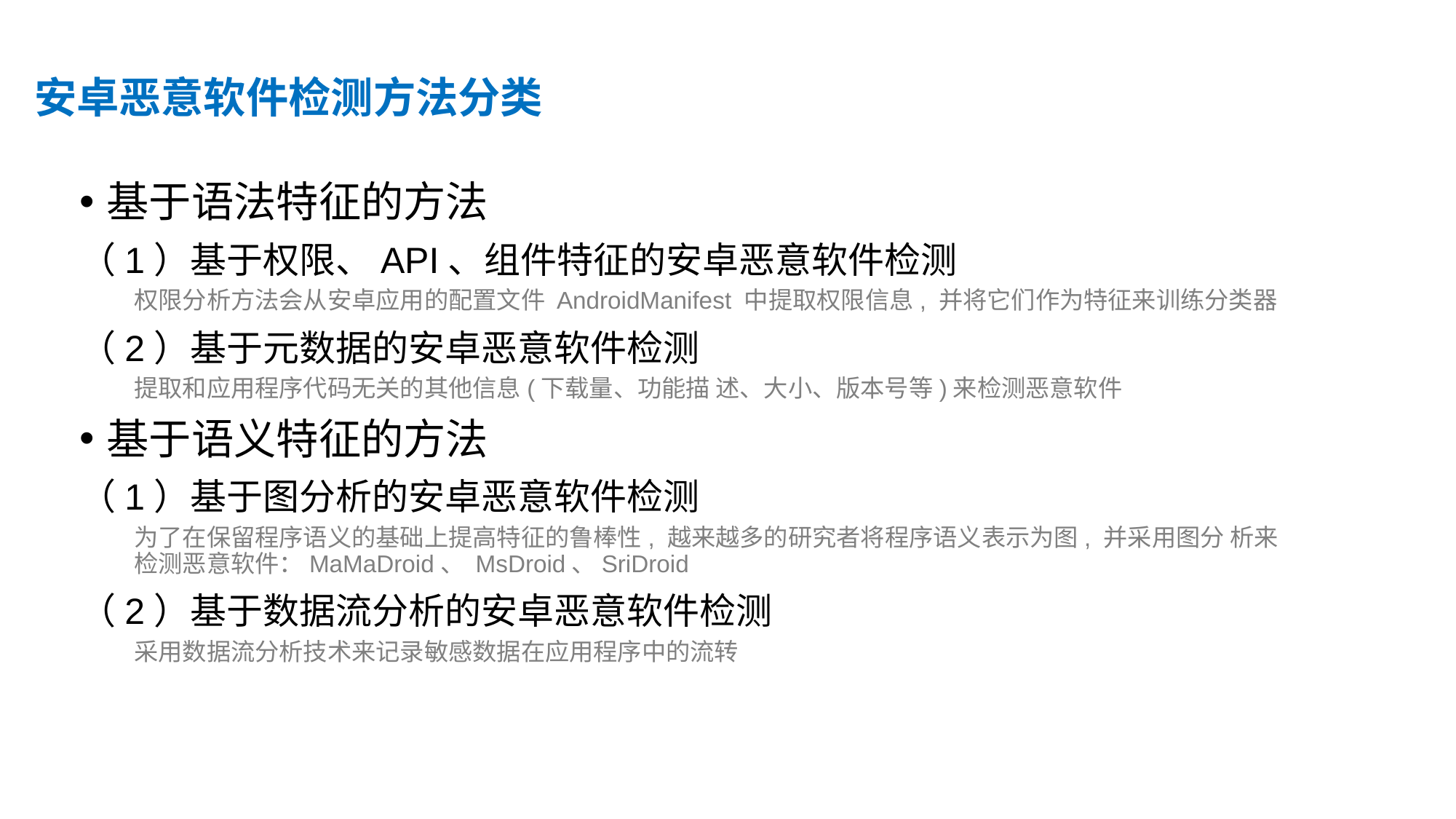

# 安卓恶意软件检测方法分类
基于语法特征的方法
（1）基于权限、API、组件特征的安卓恶意软件检测
权限分析方法会从安卓应用的配置文件 AndroidManifest 中提取权限信息, 并将它们作为特征来训练分类器
（2）基于元数据的安卓恶意软件检测
提取和应用程序代码无关的其他信息(下载量、功能描 述、大小、版本号等)来检测恶意软件
基于语义特征的方法
（1）基于图分析的安卓恶意软件检测
为了在保留程序语义的基础上提高特征的鲁棒性, 越来越多的研究者将程序语义表示为图, 并采用图分 析来检测恶意软件：MaMaDroid、 MsDroid、SriDroid
（2）基于数据流分析的安卓恶意软件检测
采用数据流分析技术来记录敏感数据在应用程序中的流转